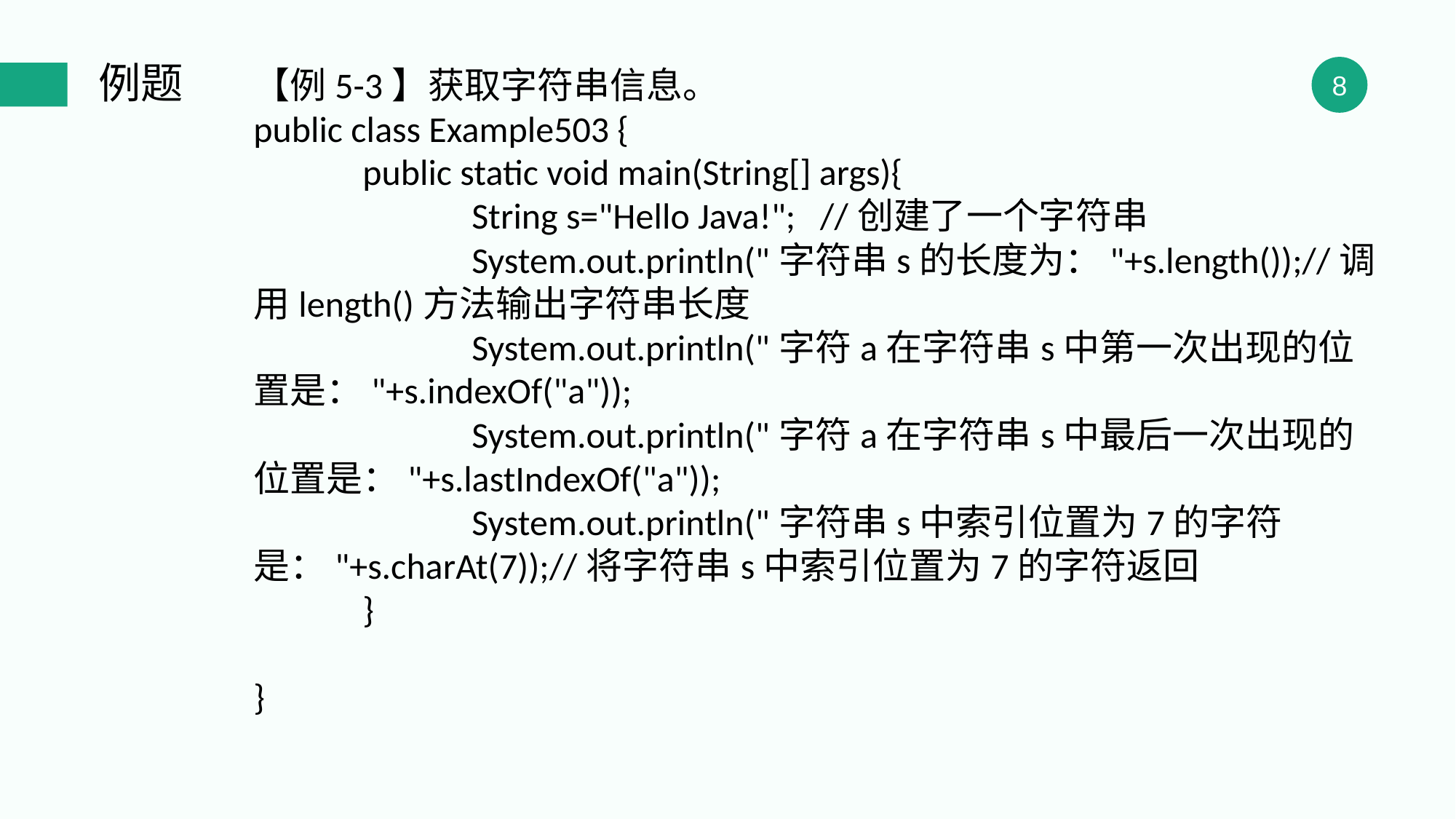

【例5-3】获取字符串信息。
public class Example503 {
	public static void main(String[] args){
		String s="Hello Java!";   //创建了一个字符串
		System.out.println("字符串s的长度为："+s.length());//调用length()方法输出字符串长度
		System.out.println("字符a在字符串s中第一次出现的位置是："+s.indexOf("a"));
		System.out.println("字符a在字符串s中最后一次出现的位置是："+s.lastIndexOf("a"));
		System.out.println("字符串s中索引位置为7的字符是："+s.charAt(7));//将字符串s中索引位置为7的字符返回
	}

}
例题